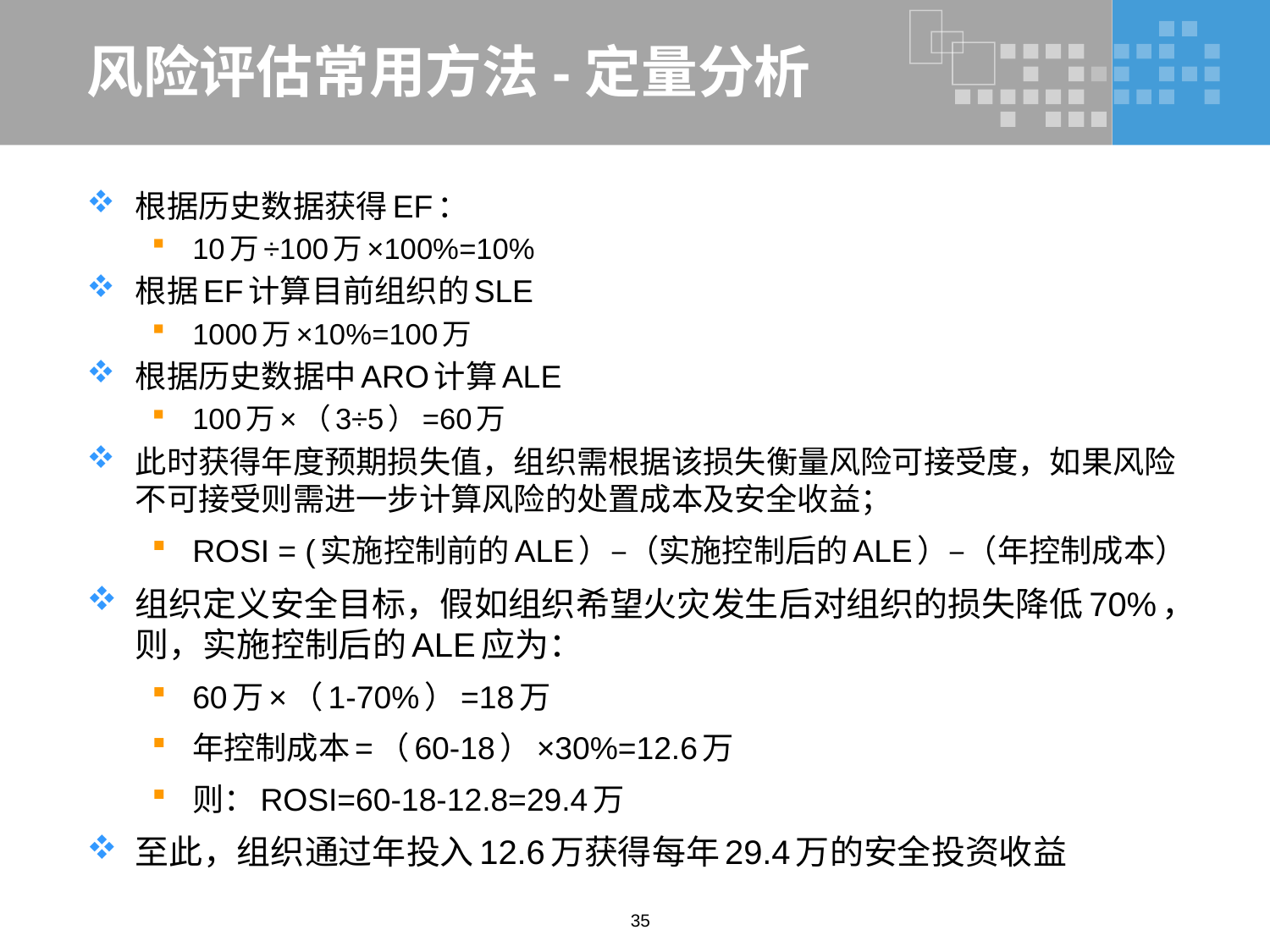

# 风险评估常用方法-定量分析
根据历史数据获得EF：
10万÷100万×100%=10%
根据EF计算目前组织的SLE
1000万×10%=100万
根据历史数据中ARO计算ALE
100万×（3÷5）=60万
此时获得年度预期损失值，组织需根据该损失衡量风险可接受度，如果风险不可接受则需进一步计算风险的处置成本及安全收益；
ROSI = (实施控制前的ALE）–（实施控制后的ALE）–（年控制成本）
组织定义安全目标，假如组织希望火灾发生后对组织的损失降低70%，则，实施控制后的ALE应为：
60万×（1-70%）=18万
年控制成本=（60-18）×30%=12.6万
则：ROSI=60-18-12.8=29.4万
至此，组织通过年投入12.6万获得每年29.4万的安全投资收益

35